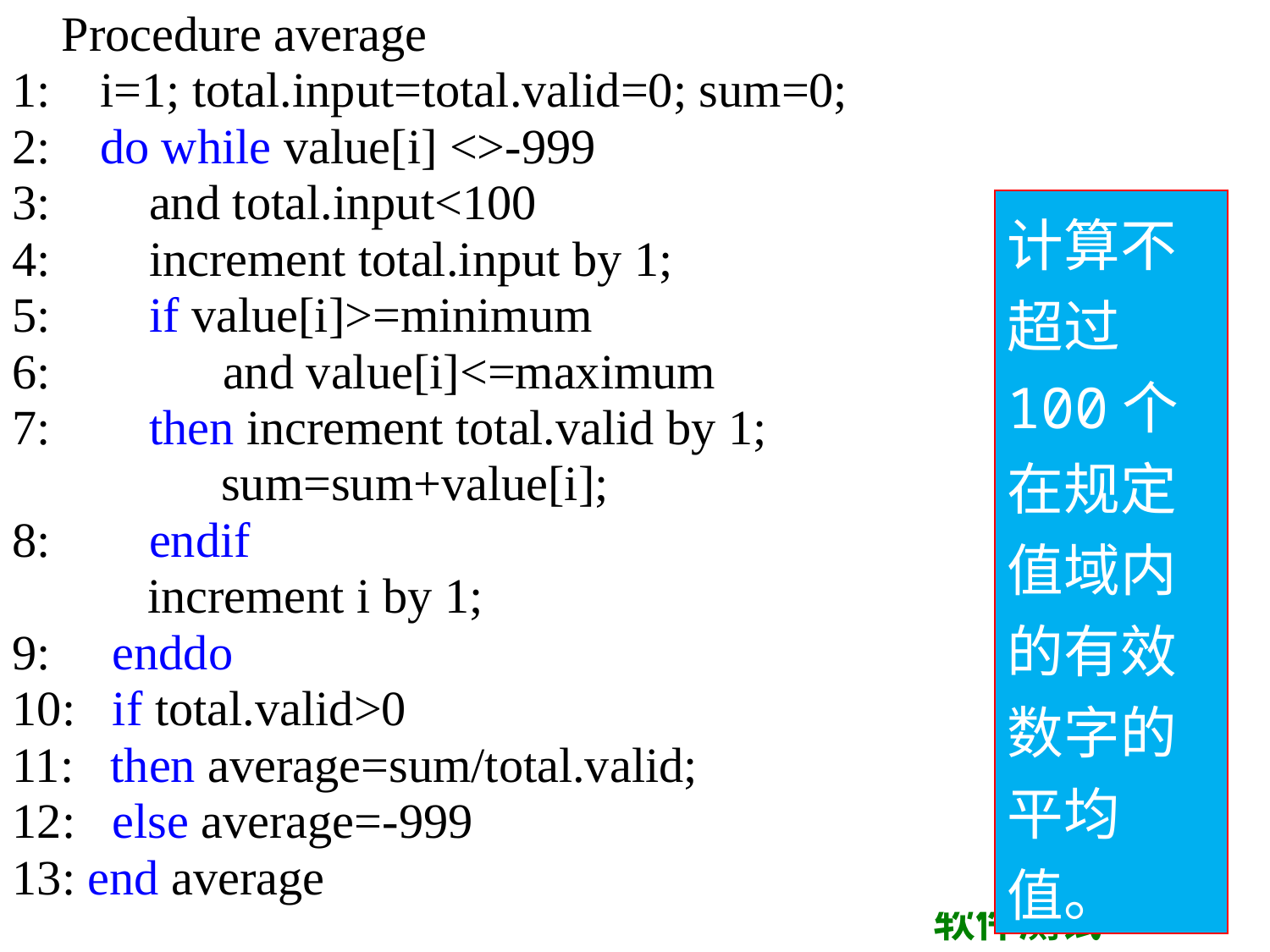

Procedure average
1:    i=1; total.input=total.valid=0; sum=0;
2:    do while value[i] <>-999
3:        and total.input<100
4:        increment total.input by 1;
5:        if value[i]>=minimum
6:              and value[i]<=maximum
7:        then increment total.valid by 1;
                 sum=sum+value[i];
8:        endif
           increment i by 1;
9:     enddo
10:   if total.valid>0
11:   then average=sum/total.valid;
12:   else average=-999
13: end average

计算不超过100个在规定值域内的有效数字的平均值。